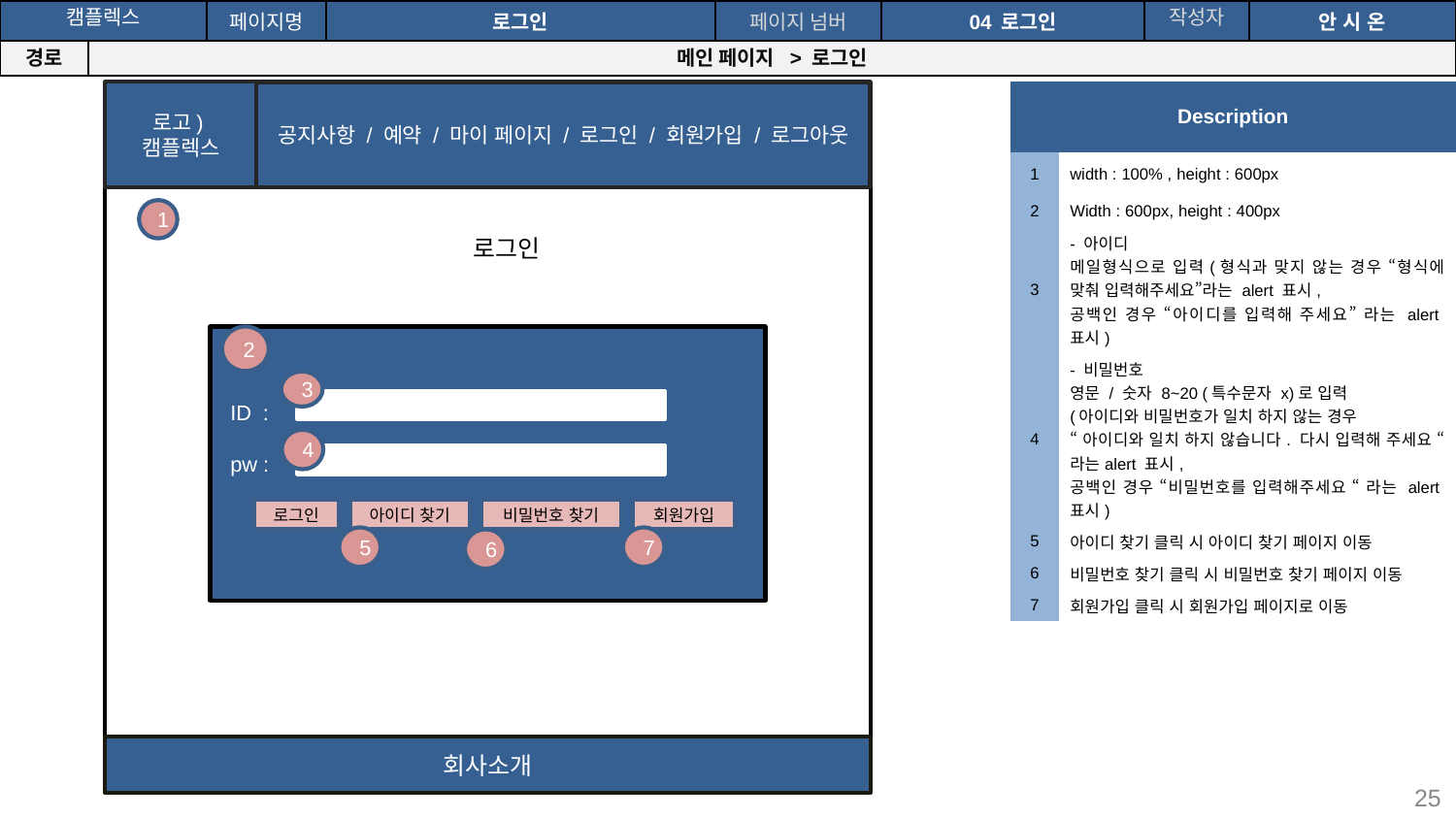

| 캠플렉스 |  | 페이지명 | 로그인 | 페이지 넘버 | 04 로그인 | 작성자 | 안 시 온 |
| --- | --- | --- | --- | --- | --- | --- | --- |
| 경로 | 메인 페이지 > 로그인 |  |  |  |  |  |  |
로고)
캠플렉스
공지사항 / 예약 / 마이 페이지 / 로그인 / 회원가입 / 로그아웃
회사소개
| Description |  |
| --- | --- |
| 1 | width : 100% , height : 600px |
| 2 | Width : 600px, height : 400px |
| 3 | - 아이디 메일형식으로 입력(형식과 맞지 않는 경우 “형식에 맞춰 입력해주세요”라는 alert 표시, 공백인 경우 “아이디를 입력해 주세요” 라는 alert 표시) |
| 4 | - 비밀번호 영문 / 숫자 8~20 (특수문자 x)로 입력 (아이디와 비밀번호가 일치 하지 않는 경우 “아이디와 일치 하지 않습니다. 다시 입력해 주세요 “ 라는alert 표시, 공백인 경우 “비밀번호를 입력해주세요 “ 라는 alert 표시) |
| 5 | 아이디 찾기 클릭 시 아이디 찾기 페이지 이동 |
| 6 | 비밀번호 찾기 클릭 시 비밀번호 찾기 페이지 이동 |
| 7 | 회원가입 클릭 시 회원가입 페이지로 이동 |

1
로그인
2
 ID  :

 pw :

3

4

회원가입
로그인
아이디 찾기
비밀번호 찾기
5
7
6
25